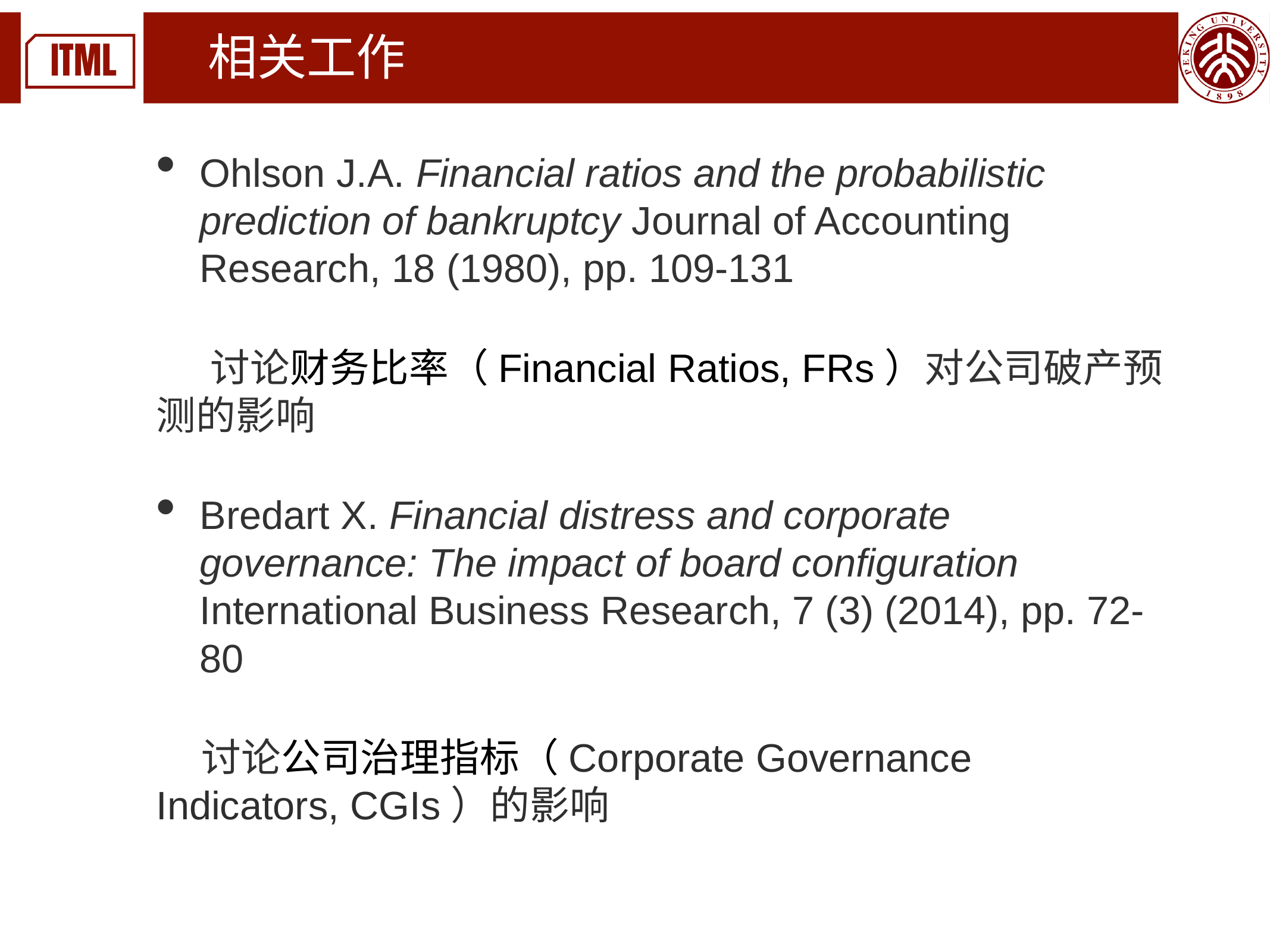

# 相关工作
Ohlson J.A. Financial ratios and the probabilistic prediction of bankruptcy Journal of Accounting Research, 18 (1980), pp. 109-131
     讨论财务比率（Financial Ratios, FRs）对公司破产预测的影响
Bredart X. Financial distress and corporate governance: The impact of board configuration International Business Research, 7 (3) (2014), pp. 72-80
    讨论公司治理指标（Corporate Governance Indicators, CGIs）的影响